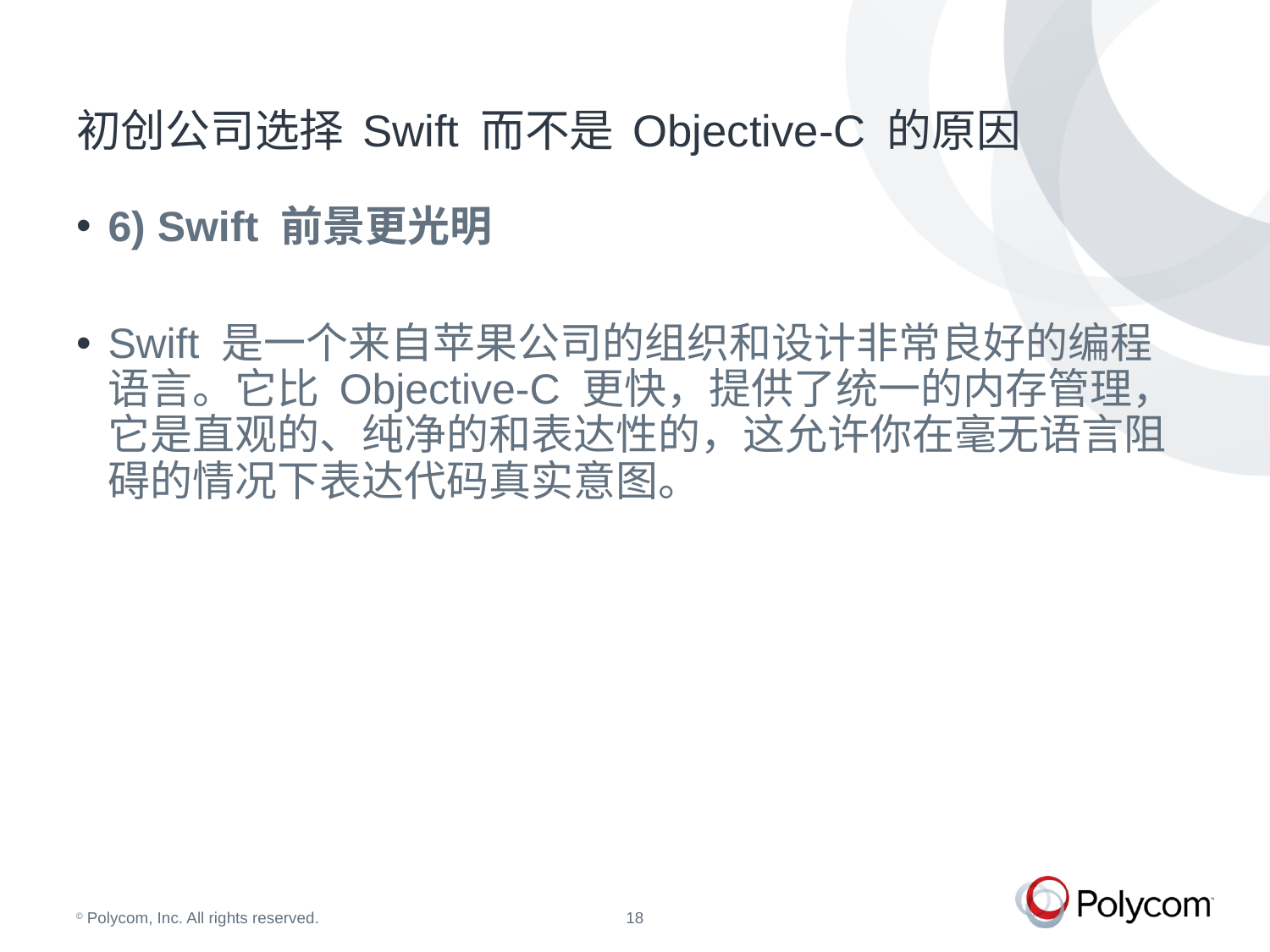

# 初创公司选择 Swift 而不是 Objective-C 的原因
6) Swift 前景更光明
Swift 是一个来自苹果公司的组织和设计非常良好的编程语言。它比 Objective-C 更快，提供了统一的内存管理，它是直观的、纯净的和表达性的，这允许你在毫无语言阻碍的情况下表达代码真实意图。